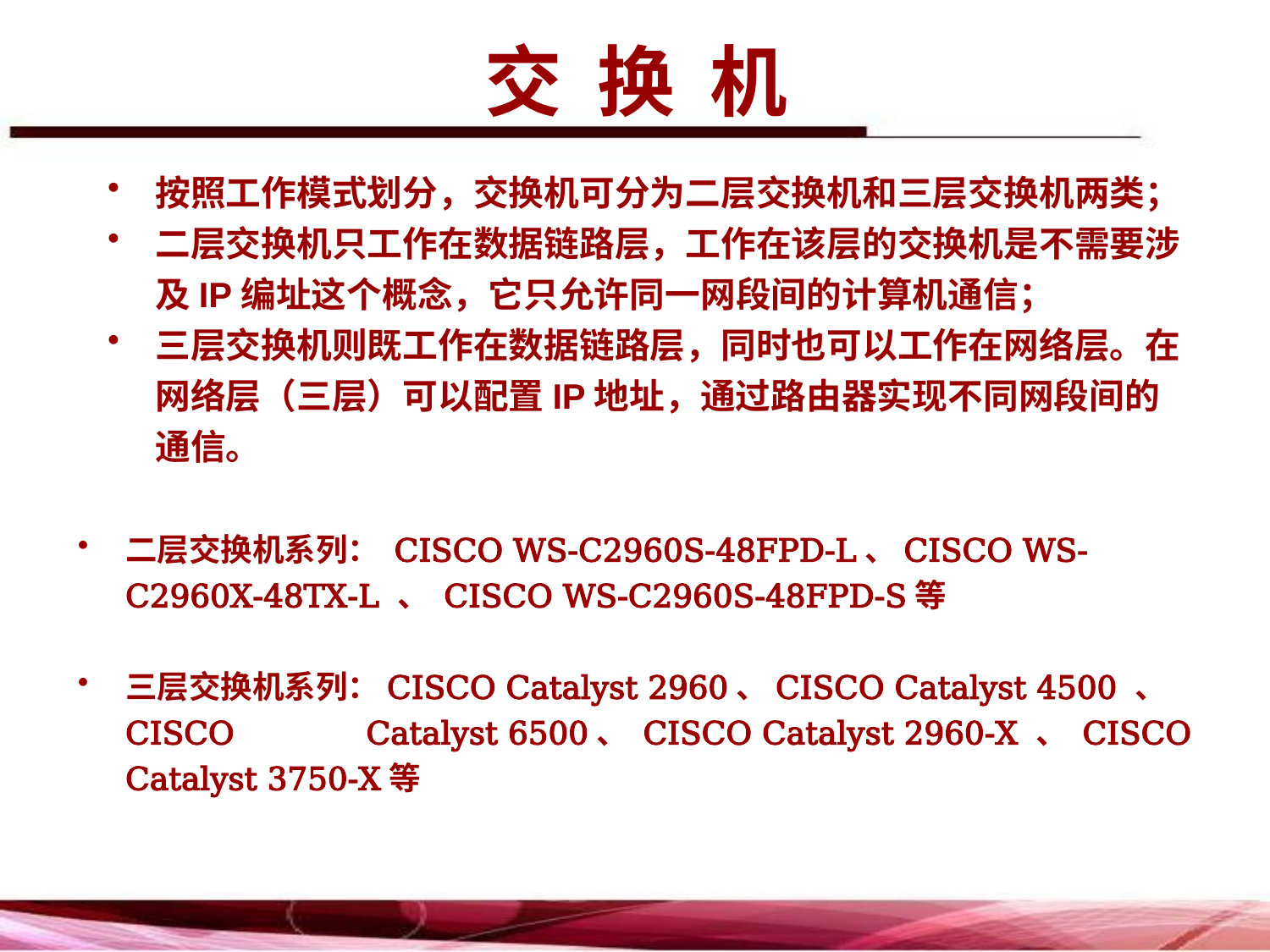

交  换  机
按照工作模式划分，交换机可分为二层交换机和三层交换机两类；
二层交换机只工作在数据链路层，工作在该层的交换机是不需要涉及IP编址这个概念，它只允许同一网段间的计算机通信；
三层交换机则既工作在数据链路层，同时也可以工作在网络层。在网络层（三层）可以配置IP地址，通过路由器实现不同网段间的通信。

二层交换机系列： CISCO WS-C2960S-48FPD-L、CISCO WS-C2960X-48TX-L 、 CISCO WS-C2960S-48FPD-S等

三层交换机系列：CISCO Catalyst 2960、CISCO Catalyst 4500 、CISCO             Catalyst 6500、 CISCO Catalyst 2960-X 、 CISCO Catalyst 3750-X等